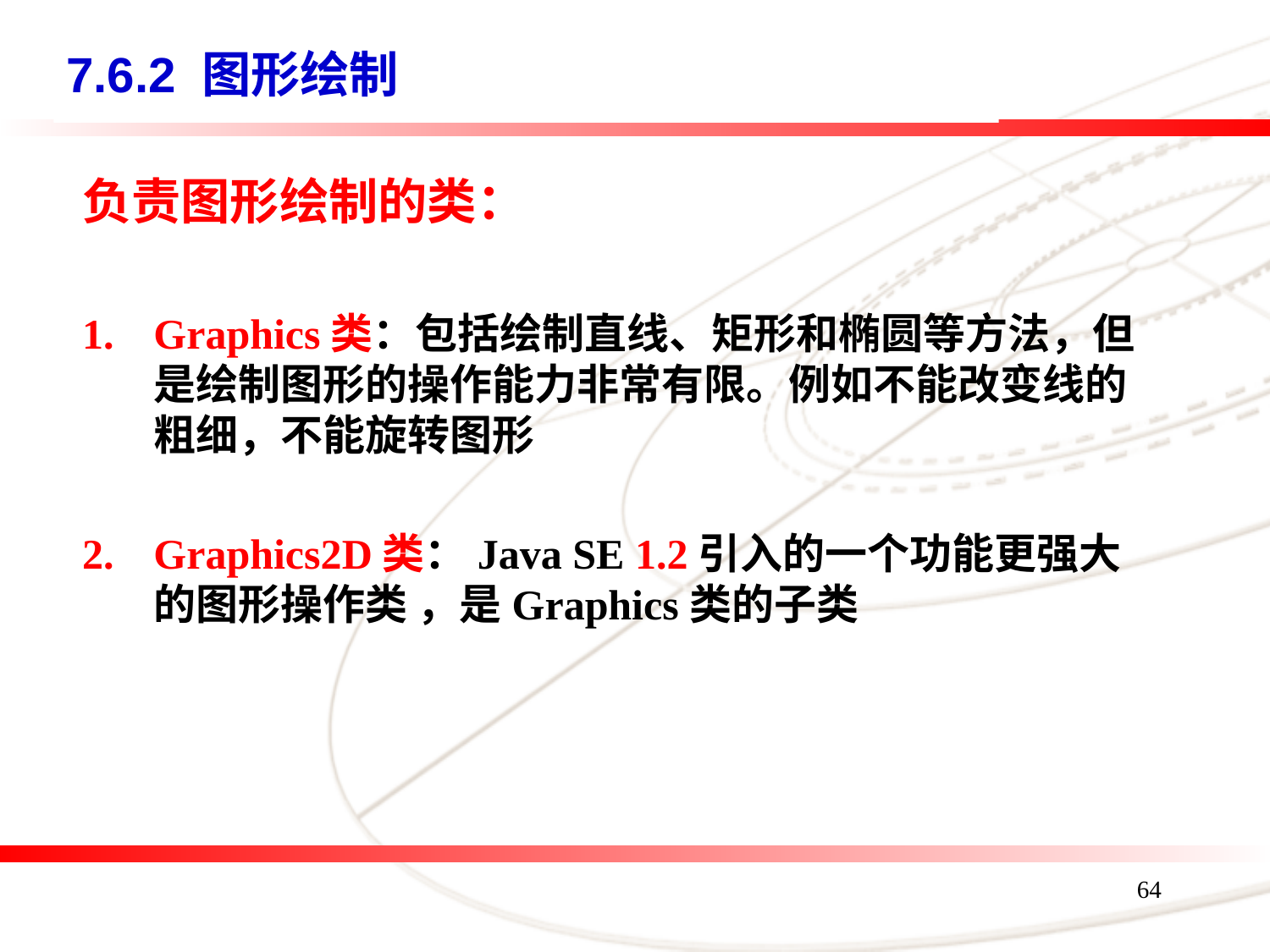

7.6.2 图形绘制
负责图形绘制的类：

Graphics类：包括绘制直线、矩形和椭圆等方法，但是绘制图形的操作能力非常有限。例如不能改变线的粗细，不能旋转图形

Graphics2D类：Java SE 1.2引入的一个功能更强大的图形操作类 ，是Graphics类的子类
64